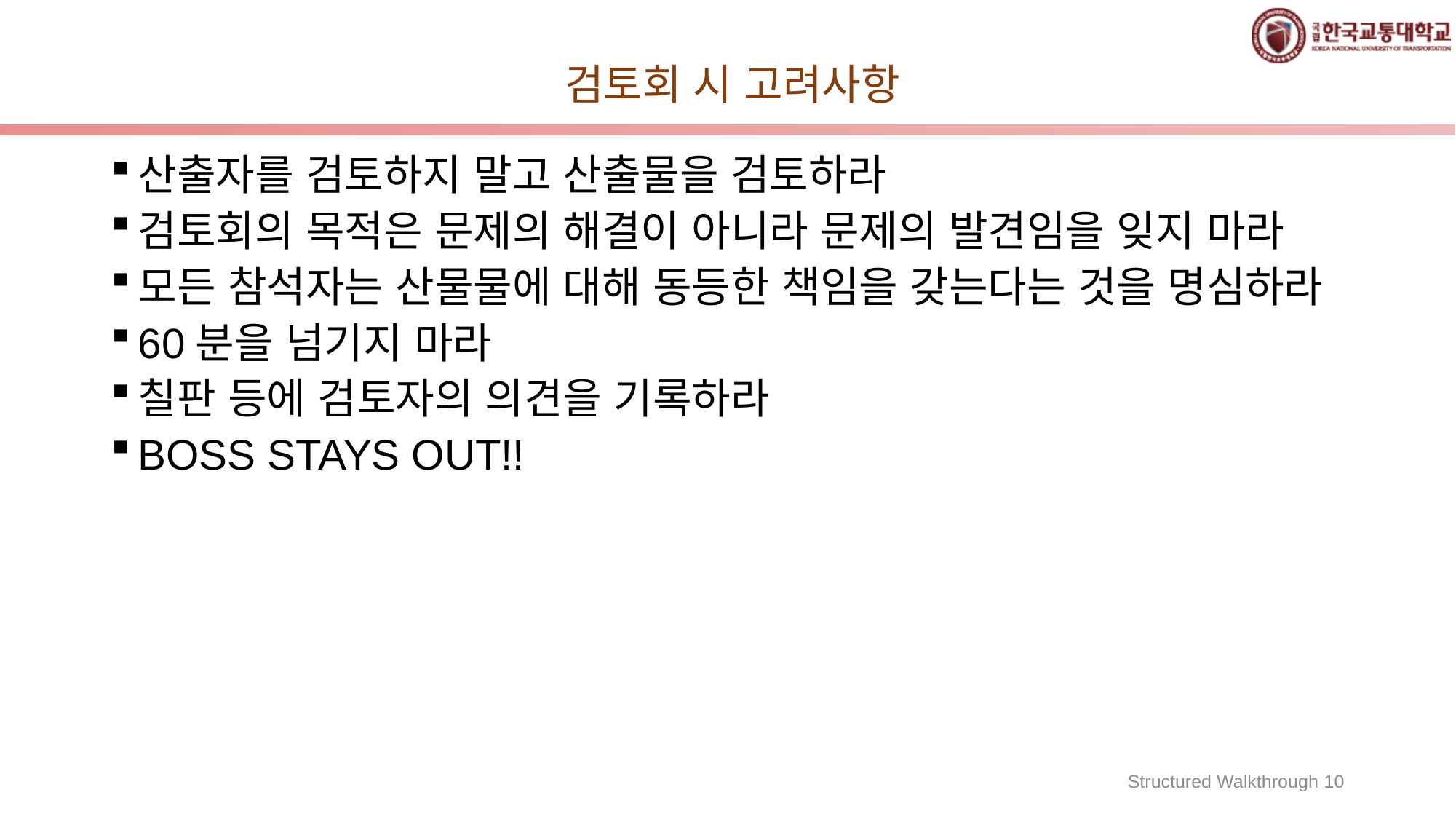

# 검토회 시 고려사항
산출자를 검토하지 말고 산출물을 검토하라
검토회의 목적은 문제의 해결이 아니라 문제의 발견임을 잊지 마라
모든 참석자는 산물물에 대해 동등한 책임을 갖는다는 것을 명심하라
60분을 넘기지 마라
칠판 등에 검토자의 의견을 기록하라
BOSS STAYS OUT!!
Structured Walkthrough 10